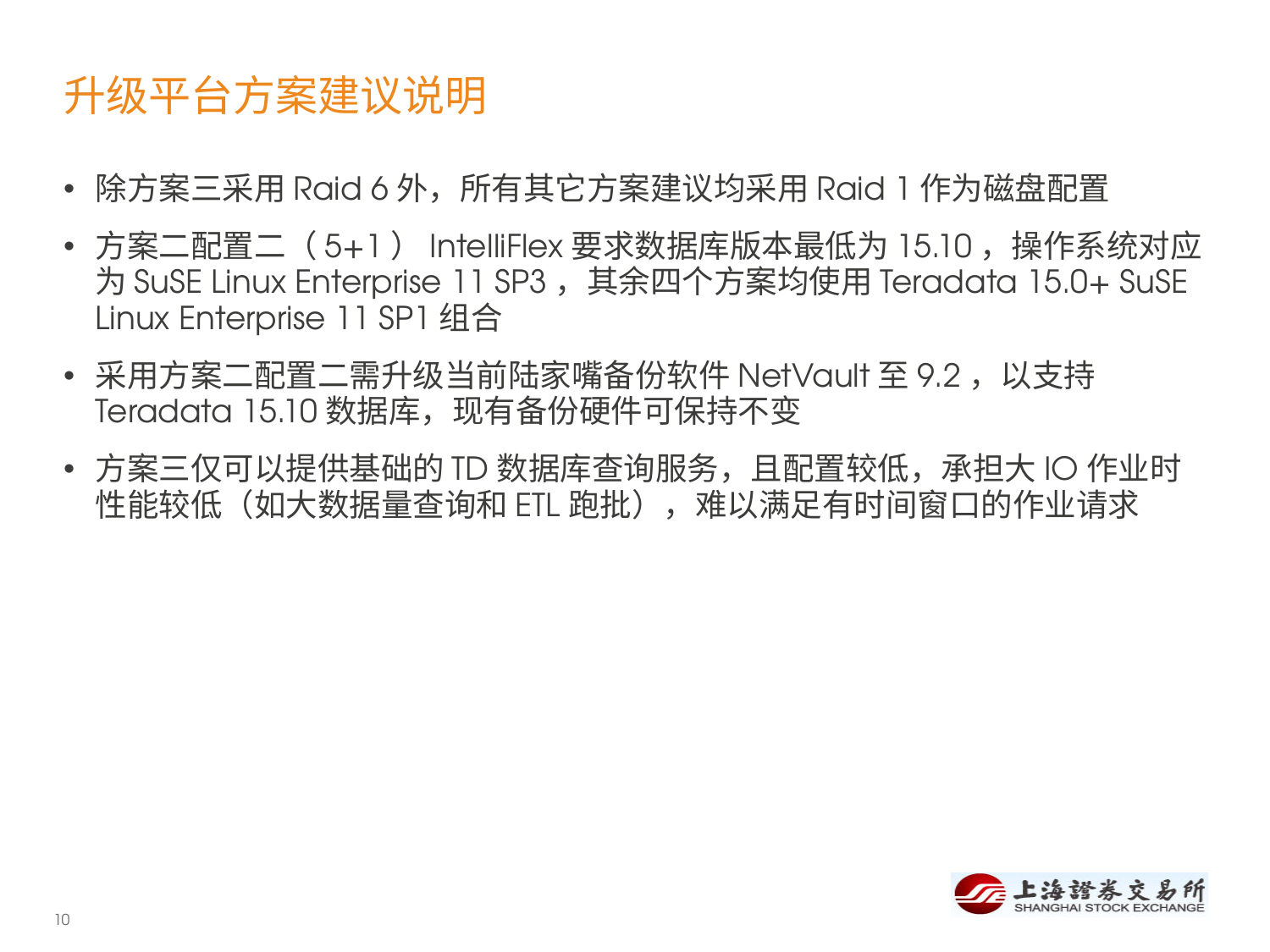

# 升级平台方案建议说明
除方案三采用Raid 6外，所有其它方案建议均采用Raid 1作为磁盘配置
方案二配置二（5+1）IntelliFlex要求数据库版本最低为15.10，操作系统对应为SuSE Linux Enterprise 11 SP3，其余四个方案均使用Teradata 15.0+ SuSE Linux Enterprise 11 SP1组合
采用方案二配置二需升级当前陆家嘴备份软件NetVault至9.2，以支持Teradata 15.10数据库，现有备份硬件可保持不变
方案三仅可以提供基础的TD数据库查询服务，且配置较低，承担大IO作业时性能较低（如大数据量查询和ETL跑批），难以满足有时间窗口的作业请求